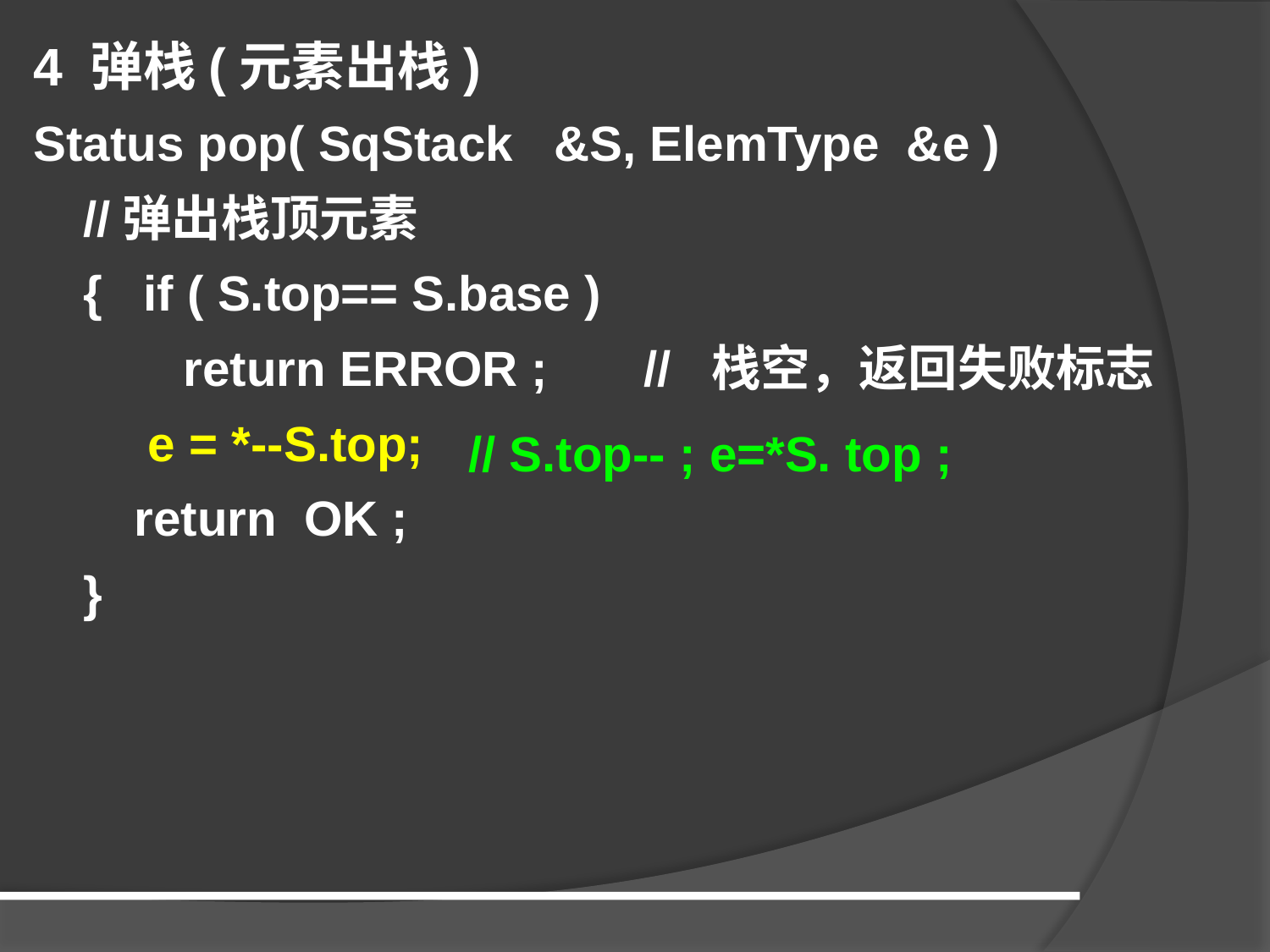

# 4 弹栈(元素出栈)
Status pop( SqStack   &S, ElemType  &e )
//弹出栈顶元素
{   if ( S.top== S.base )
return ERROR ;       //  栈空，返回失败标志
 e = *--S.top;
return  OK ;
}
// S.top-- ; e=*S. top ;